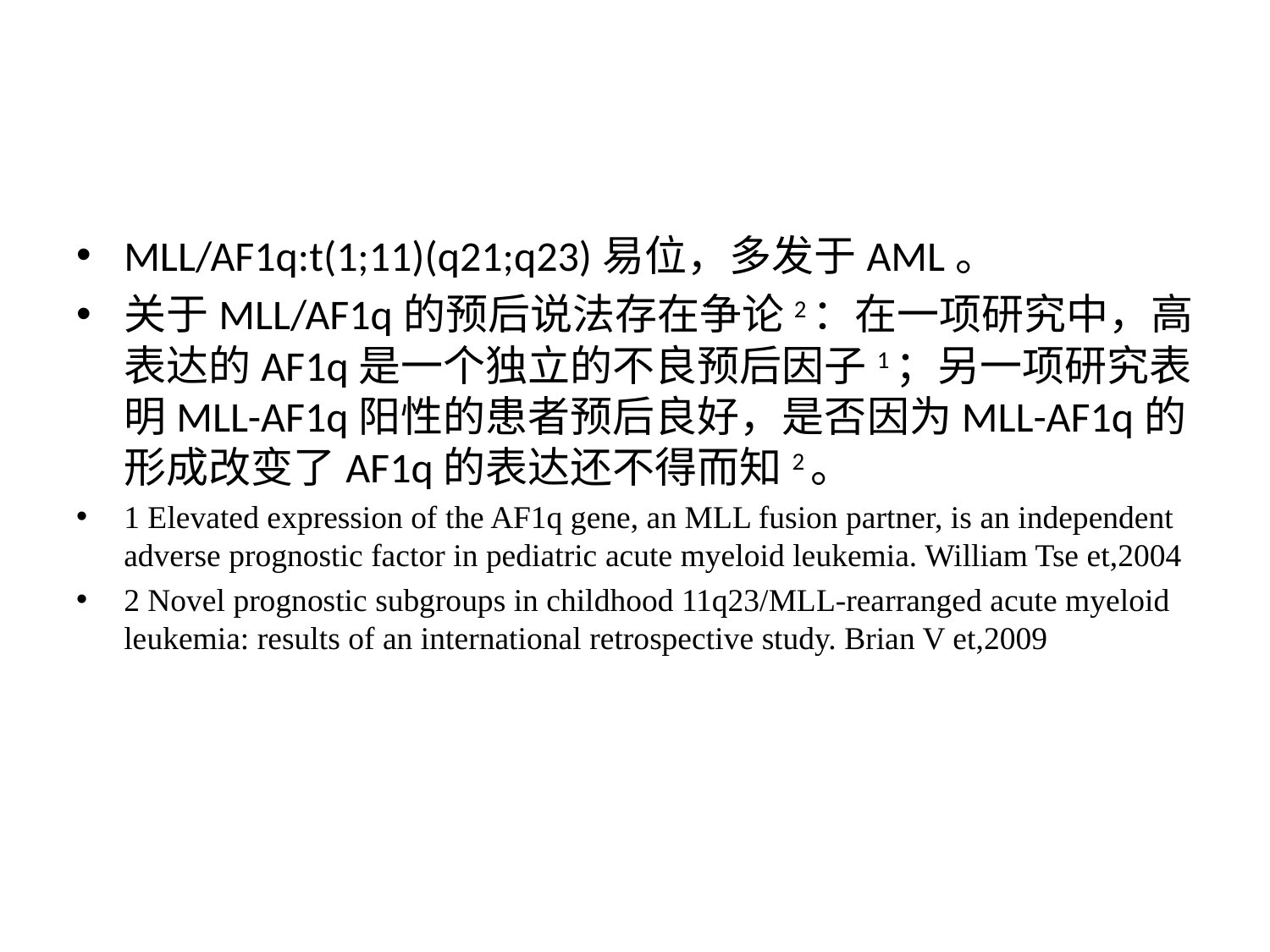

#
MLL/AF1q:t(1;11)(q21;q23)易位，多发于AML。
关于MLL/AF1q的预后说法存在争论2：在一项研究中，高表达的AF1q是一个独立的不良预后因子1；另一项研究表明MLL-AF1q阳性的患者预后良好，是否因为MLL-AF1q的形成改变了AF1q的表达还不得而知2。
1 Elevated expression of the AF1q gene, an MLL fusion partner, is an independent adverse prognostic factor in pediatric acute myeloid leukemia. William Tse et,2004
2 Novel prognostic subgroups in childhood 11q23/MLL-rearranged acute myeloid leukemia: results of an international retrospective study. Brian V et,2009